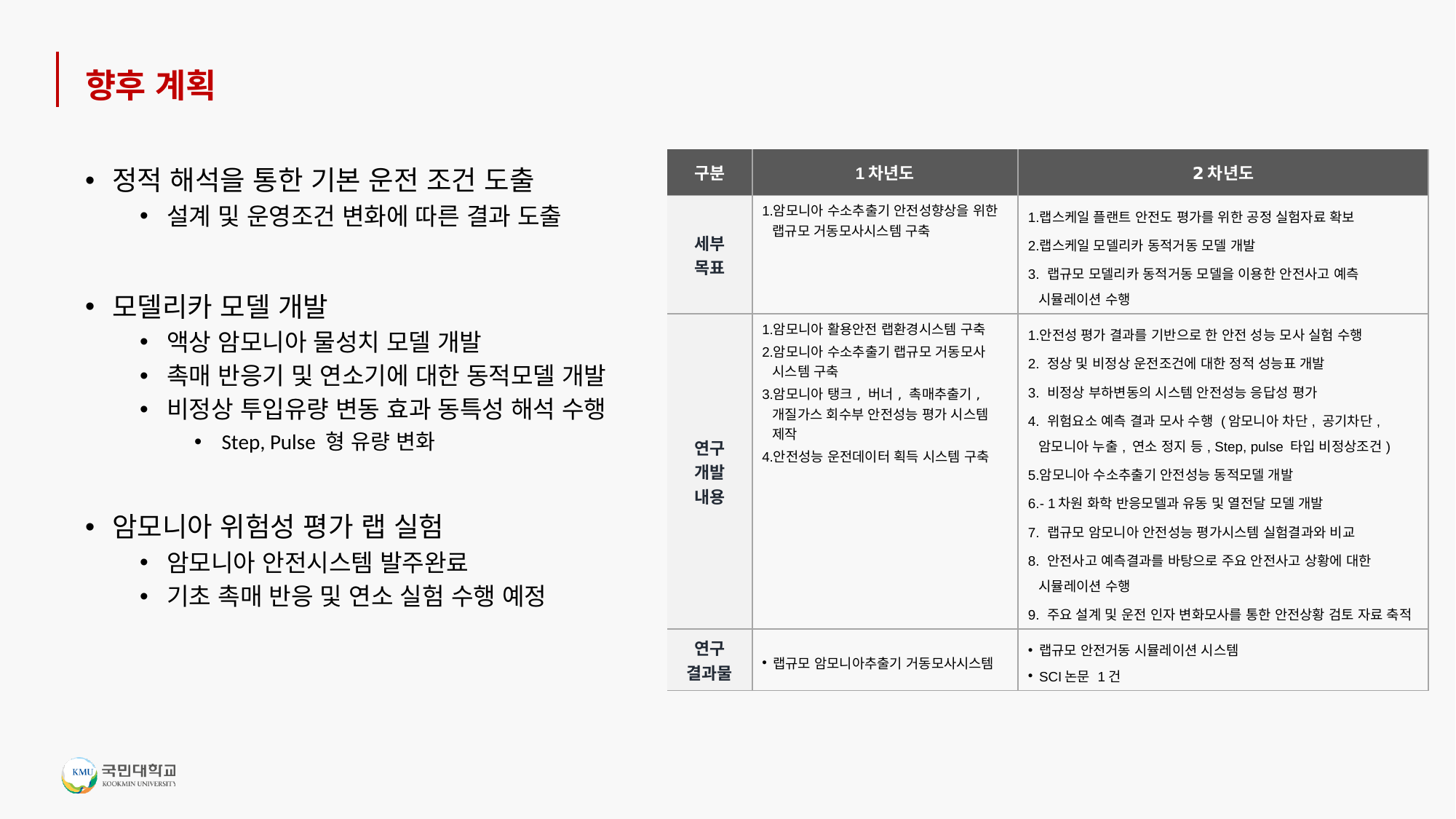

# 향후 계획
| 구분 | 1차년도 | 2차년도 |
| --- | --- | --- |
| 세부 목표 | 암모니아 수소추출기 안전성향상을 위한 랩규모 거동모사시스템 구축 | 랩스케일 플랜트 안전도 평가를 위한 공정 실험자료 확보 랩스케일 모델리카 동적거동 모델 개발 랩규모 모델리카 동적거동 모델을 이용한 안전사고 예측 시뮬레이션 수행 |
| 연구 개발 내용 | 암모니아 활용안전 랩환경시스템 구축 암모니아 수소추출기 랩규모 거동모사 시스템 구축 암모니아 탱크, 버너, 촉매추출기, 개질가스 회수부 안전성능 평가 시스템 제작 안전성능 운전데이터 획득 시스템 구축 | 안전성 평가 결과를 기반으로 한 안전 성능 모사 실험 수행 정상 및 비정상 운전조건에 대한 정적 성능표 개발 비정상 부하변동의 시스템 안전성능 응답성 평가 위험요소 예측 결과 모사 수행 (암모니아 차단, 공기차단, 암모니아 누출, 연소 정지 등, Step, pulse 타입 비정상조건) 암모니아 수소추출기 안전성능 동적모델 개발 - 1차원 화학 반응모델과 유동 및 열전달 모델 개발 랩규모 암모니아 안전성능 평가시스템 실험결과와 비교 안전사고 예측결과를 바탕으로 주요 안전사고 상황에 대한 시뮬레이션 수행 주요 설계 및 운전 인자 변화모사를 통한 안전상황 검토 자료 축적 |
| 연구 결과물 | 랩규모 암모니아추출기 거동모사시스템 | 랩규모 안전거동 시뮬레이션 시스템 SCI논문 1건 |
정적 해석을 통한 기본 운전 조건 도출
설계 및 운영조건 변화에 따른 결과 도출

모델리카 모델 개발
액상 암모니아 물성치 모델 개발
촉매 반응기 및 연소기에 대한 동적모델 개발
비정상 투입유량 변동 효과 동특성 해석 수행
Step, Pulse 형 유량 변화

암모니아 위험성 평가 랩 실험
암모니아 안전시스템 발주완료
기초 촉매 반응 및 연소 실험 수행 예정